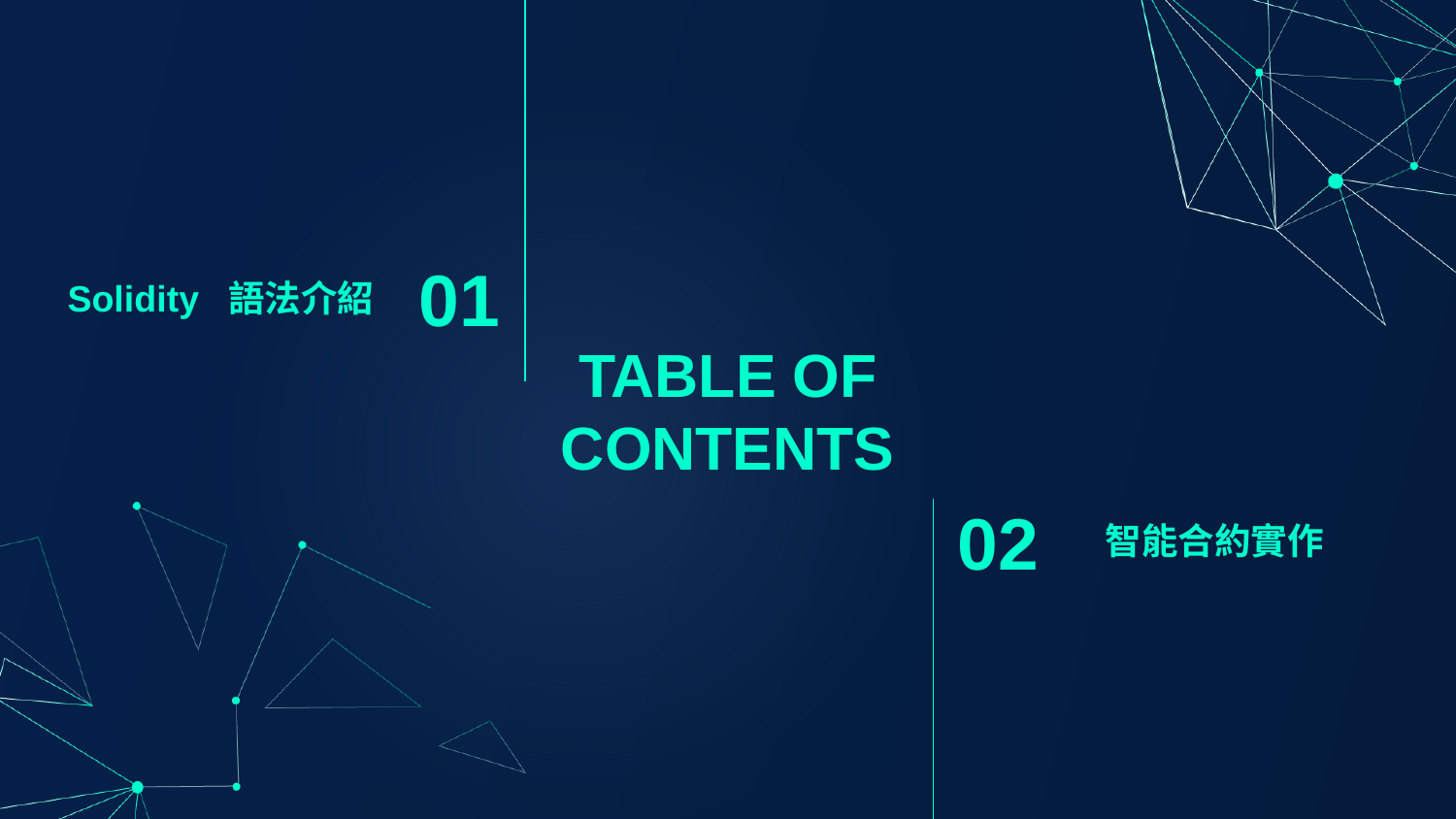

Solidity  語法介紹
01
# TABLE OF CONTENTS
智能合約實作
02